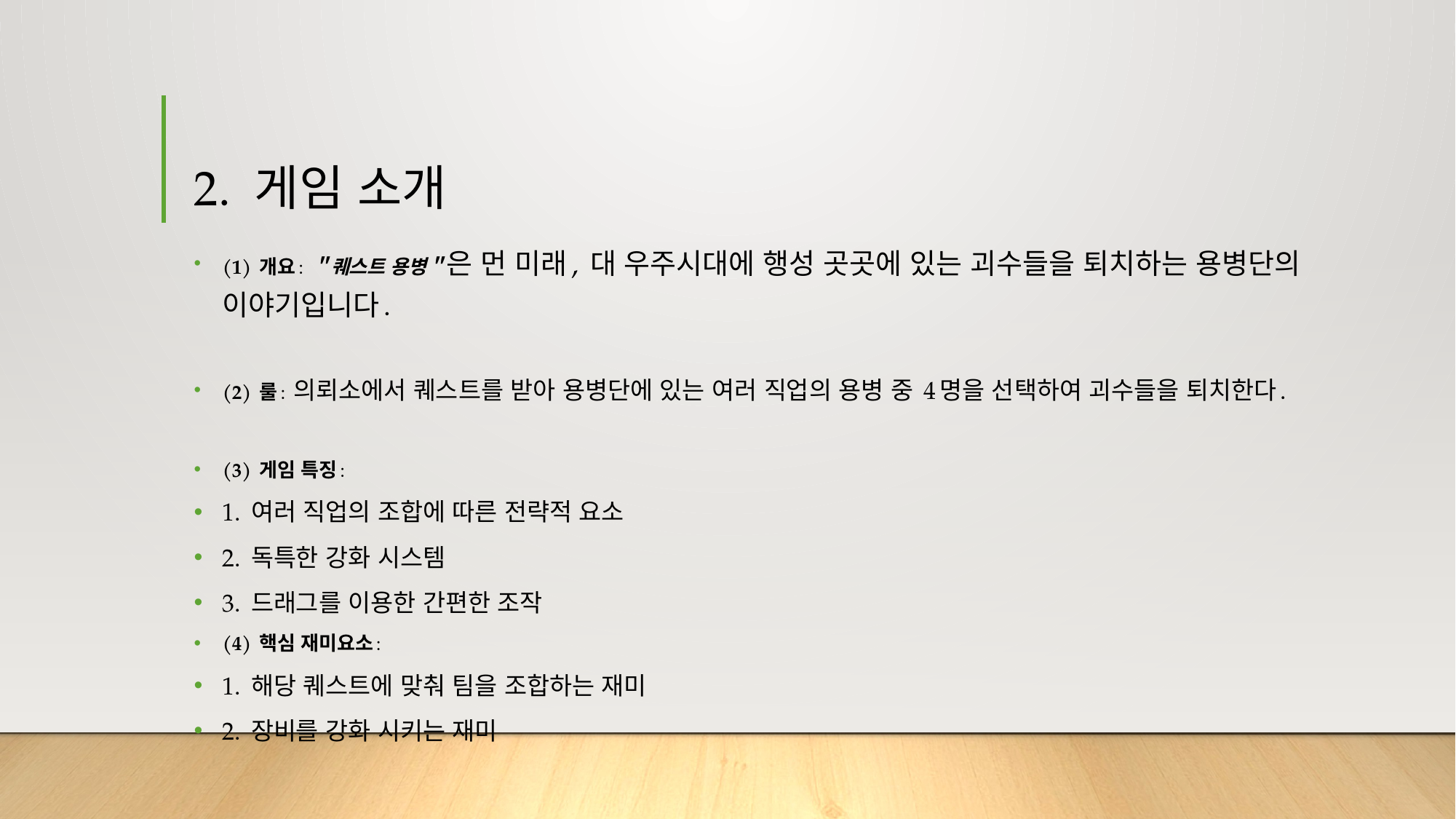

# 2. 게임 소개
(1) 개요: ＂퀘스트 용병＂은 먼 미래, 대 우주시대에 행성 곳곳에 있는 괴수들을 퇴치하는 용병단의 이야기입니다.

(2) 룰: 의뢰소에서 퀘스트를 받아 용병단에 있는 여러 직업의 용병 중 4명을 선택하여 괴수들을 퇴치한다.

(3) 게임 특징:
1. 여러 직업의 조합에 따른 전략적 요소
2. 독특한 강화 시스템
3. 드래그를 이용한 간편한 조작
(4) 핵심 재미요소:
1. 해당 퀘스트에 맞춰 팀을 조합하는 재미
2. 장비를 강화 시키는 재미